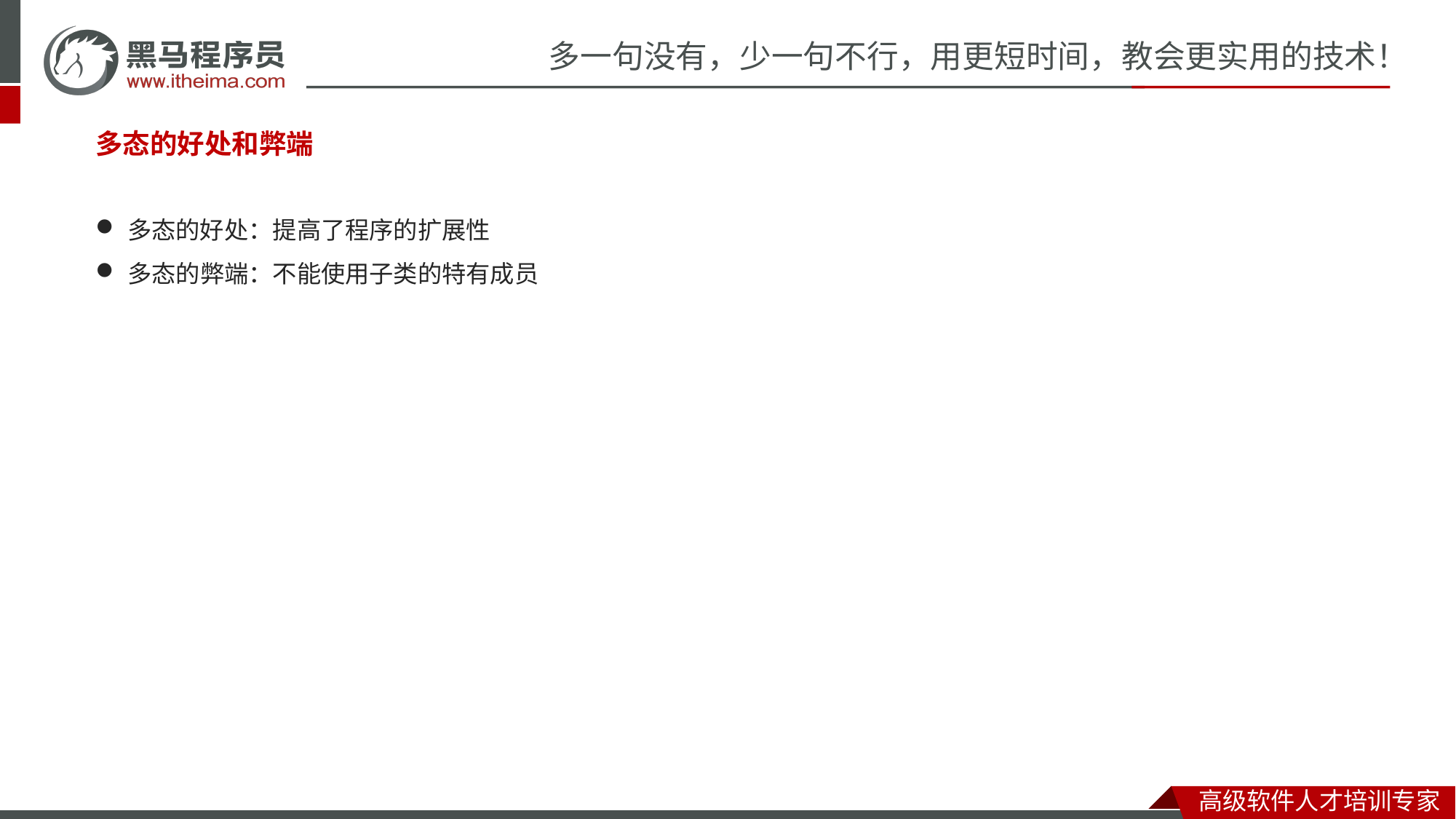

#

多态的好处和弊端
多态的好处：提高了程序的扩展性
多态的弊端：不能使用子类的特有成员